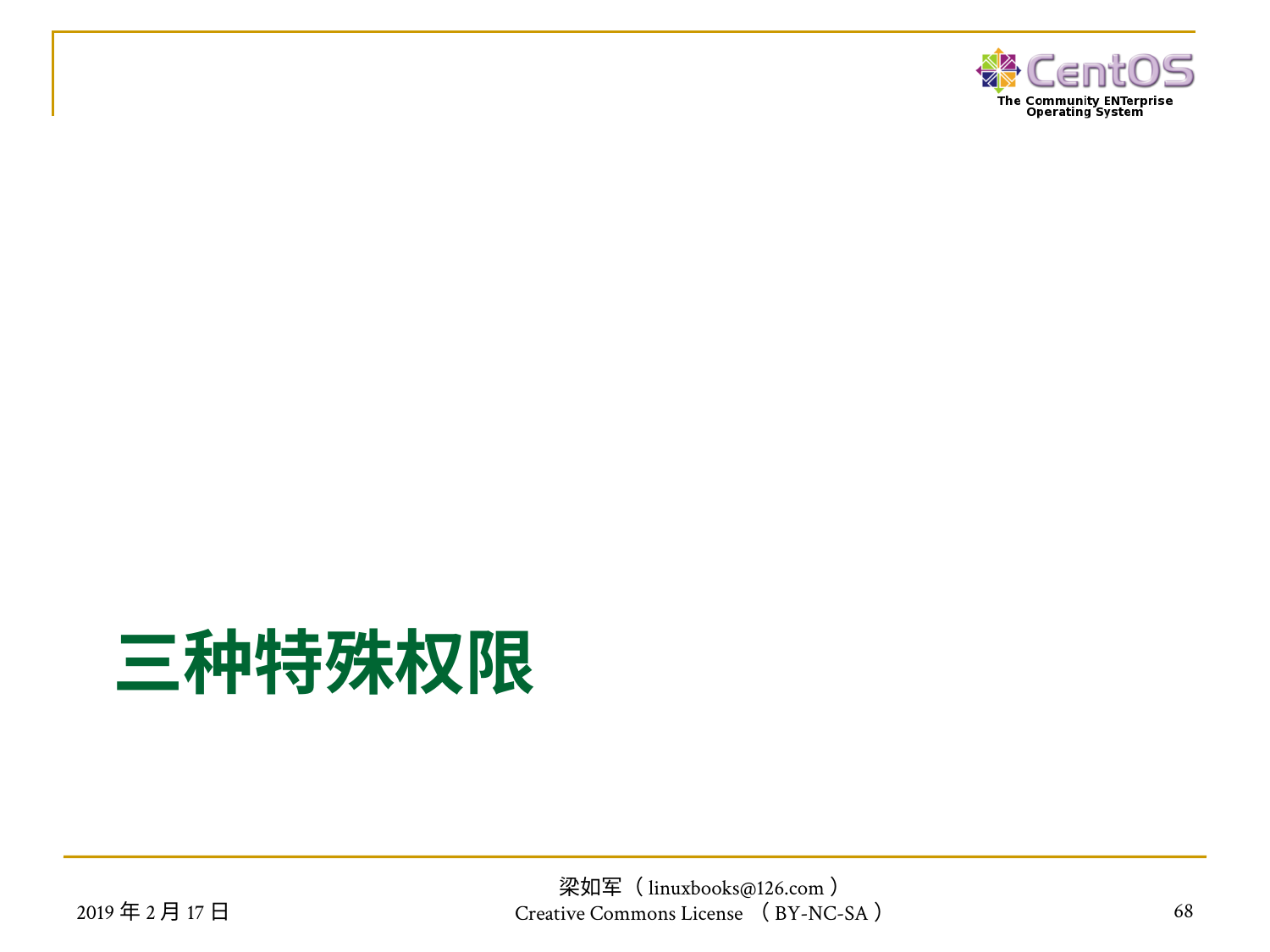

# 三种特殊权限
2019年2月17日
68
梁如军（linuxbooks@126.com）
Creative Commons License（BY-NC-SA）